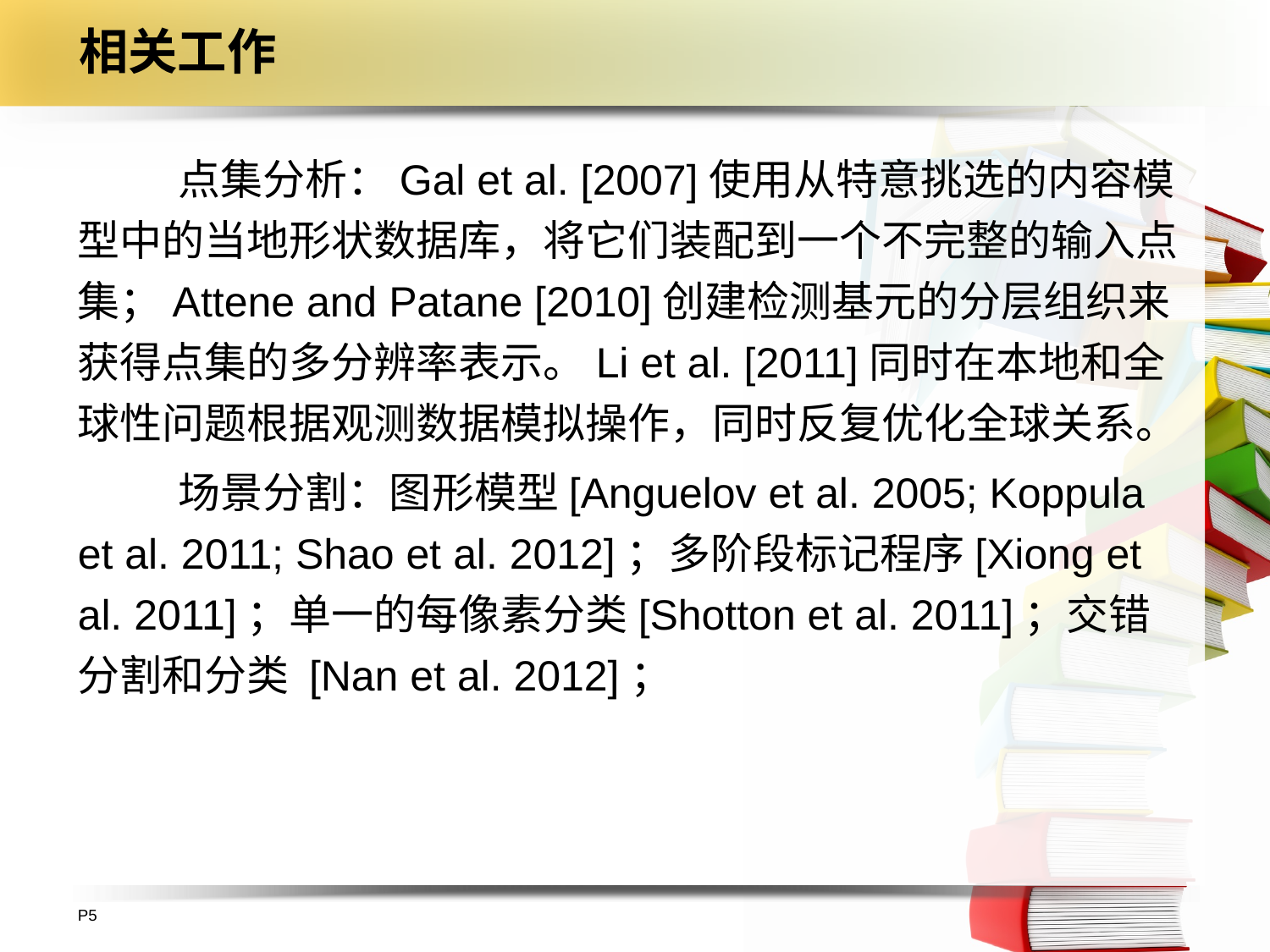

# 相关工作
点集分析：Gal et al. [2007]使用从特意挑选的内容模型中的当地形状数据库，将它们装配到一个不完整的输入点集；Attene and Patane [2010]创建检测基元的分层组织来获得点集的多分辨率表示。Li et al. [2011]同时在本地和全球性问题根据观测数据模拟操作，同时反复优化全球关系。
场景分割：图形模型[Anguelov et al. 2005; Koppula et al. 2011; Shao et al. 2012]；多阶段标记程序[Xiong et al. 2011]；单一的每像素分类[Shotton et al. 2011]；交错分割和分类 [Nan et al. 2012]；
P5